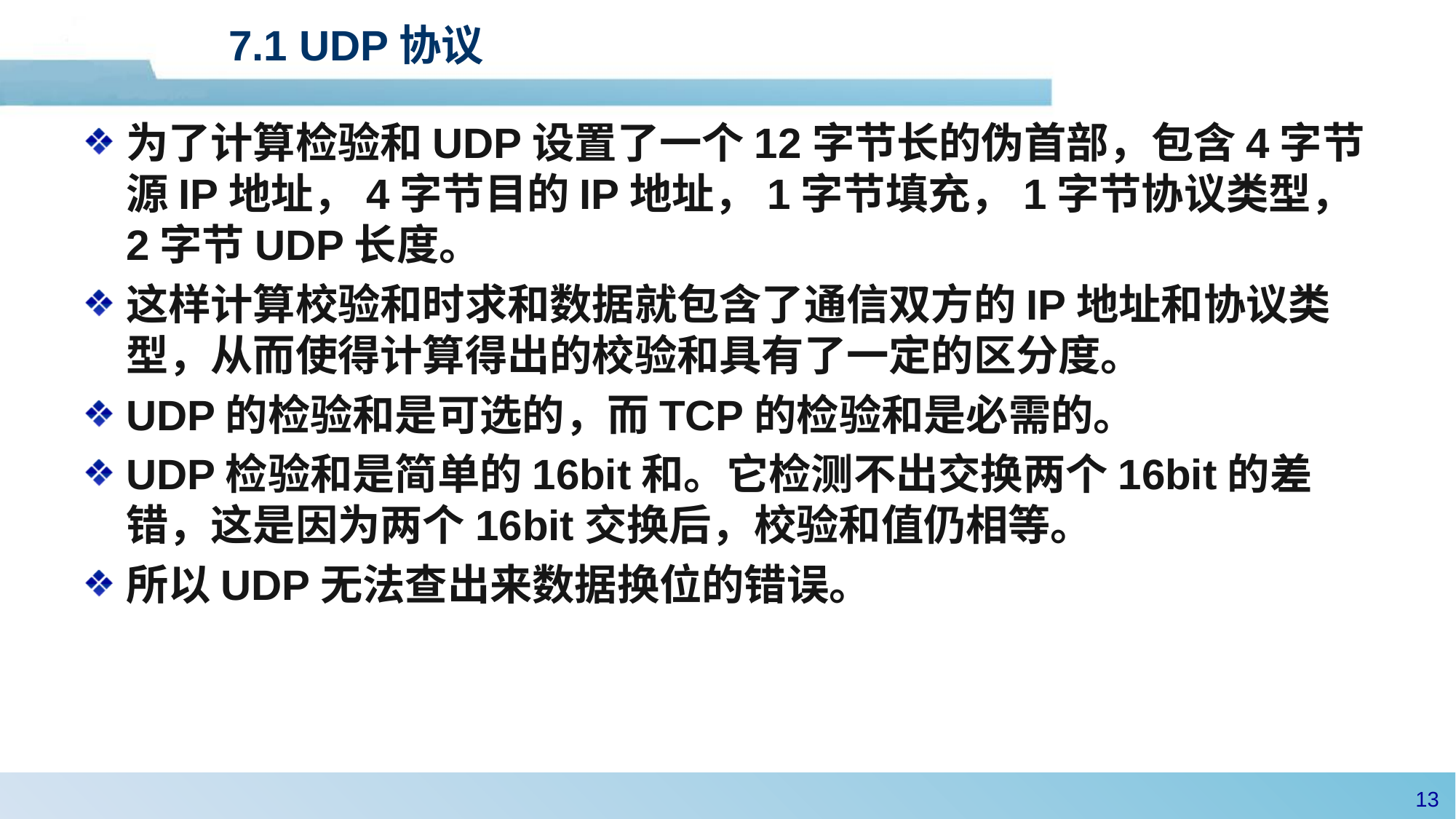

#
7.1 UDP协议
为了计算检验和UDP设置了一个12字节长的伪首部，包含4字节源IP地址，4字节目的IP地址，1字节填充，1字节协议类型，2字节UDP长度。
这样计算校验和时求和数据就包含了通信双方的IP地址和协议类型，从而使得计算得出的校验和具有了一定的区分度。
UDP的检验和是可选的，而TCP的检验和是必需的。
UDP检验和是简单的16bit和。它检测不出交换两个16bit的差错，这是因为两个16bit交换后，校验和值仍相等。
所以UDP无法查出来数据换位的错误。
13